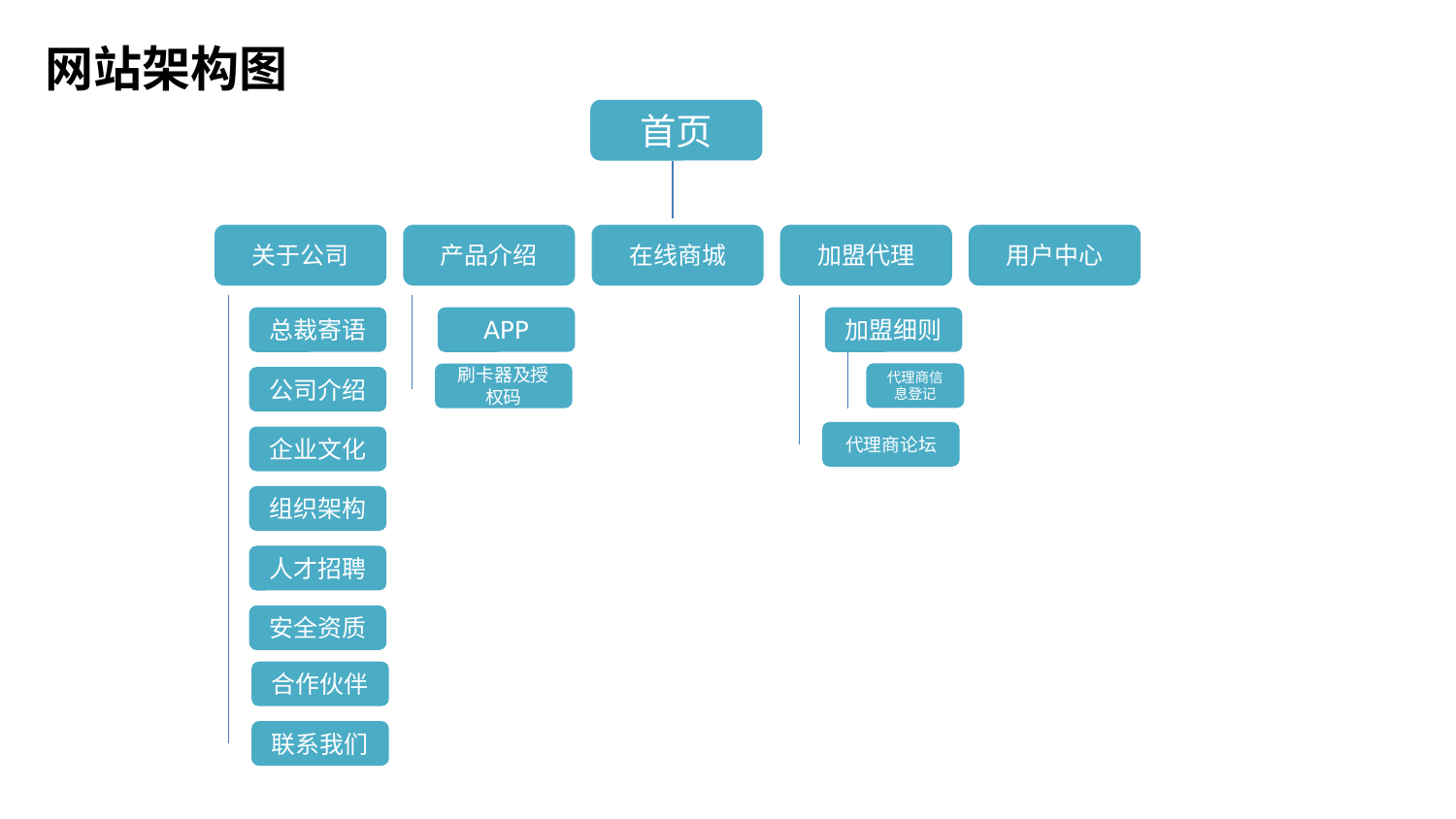

网站架构图
首页
关于公司
产品介绍
在线商城
加盟代理
用户中心
总裁寄语
APP
加盟细则
代理商信息登记
刷卡器及授权码
公司介绍
代理商论坛
企业文化
组织架构
人才招聘
安全资质
合作伙伴
联系我们